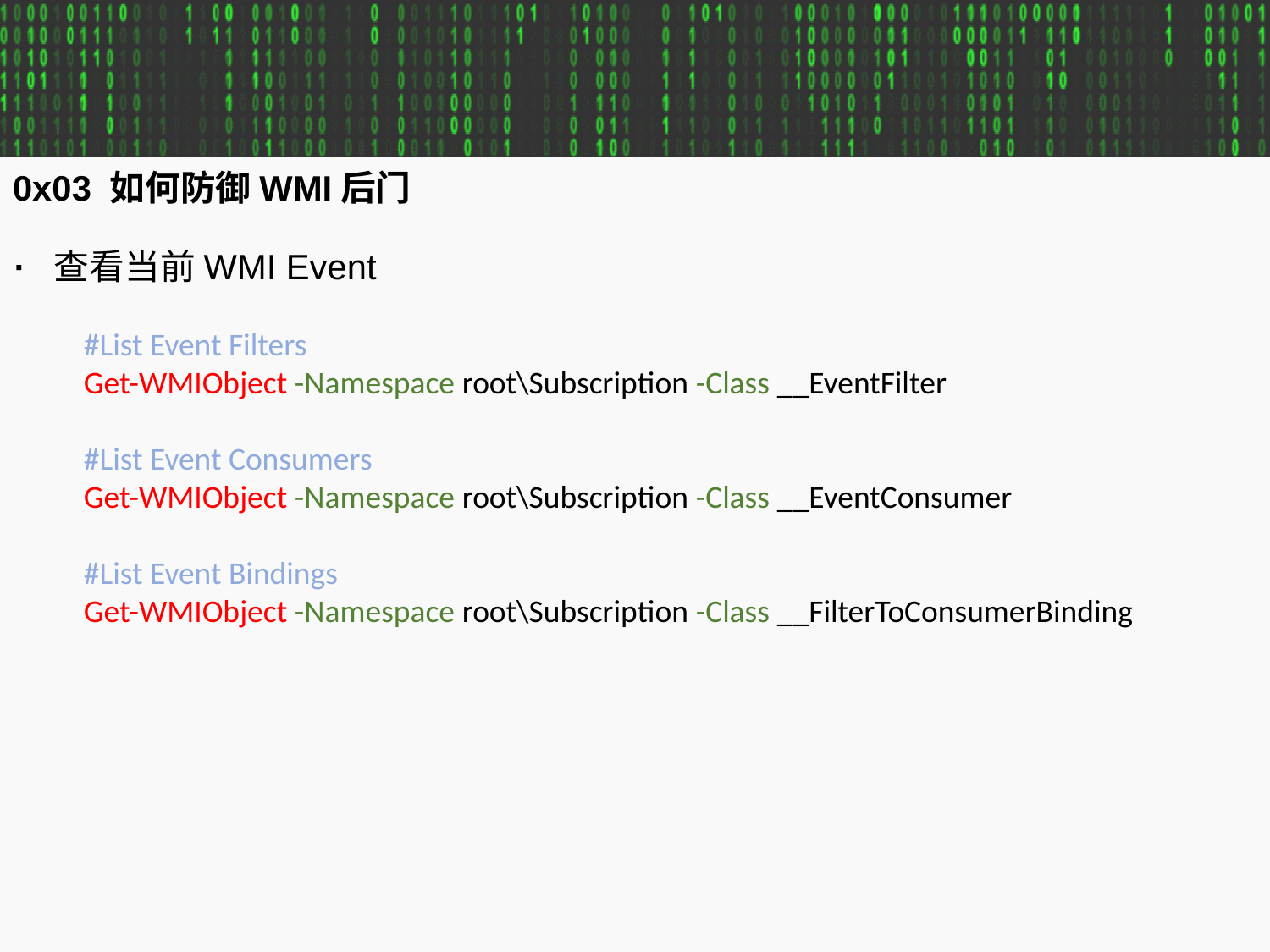

0x03 如何防御WMI后门
·  查看当前WMI Event
#List Event Filters
Get-WMIObject -Namespace root\Subscription -Class __EventFilter

#List Event Consumers
Get-WMIObject -Namespace root\Subscription -Class __EventConsumer

#List Event Bindings
Get-WMIObject -Namespace root\Subscription -Class __FilterToConsumerBinding